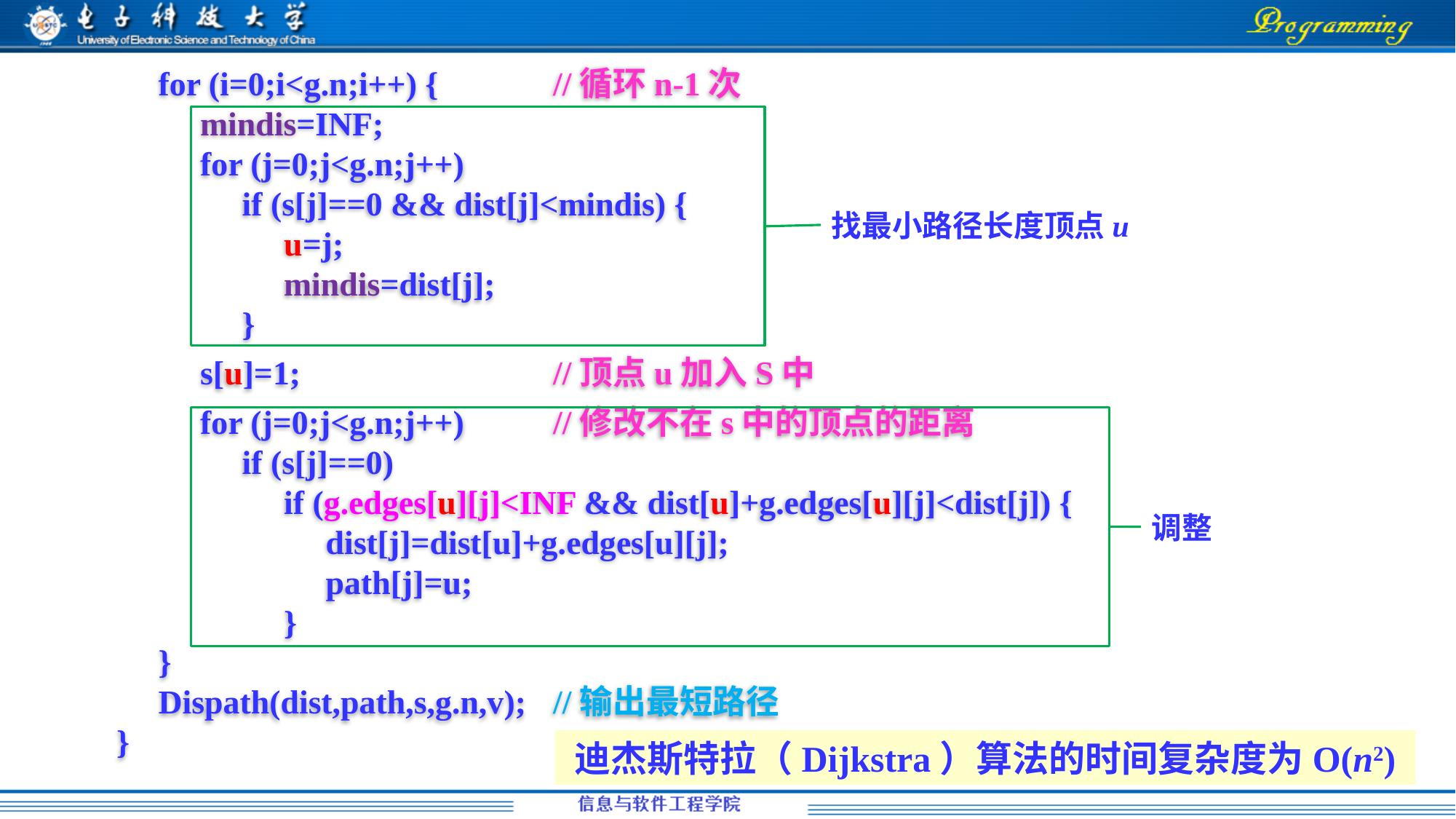

for (i=0;i<g.n;i++) {	 	//循环n-1次
          mindis=INF;
          for (j=0;j<g.n;j++)
               if (s[j]==0 && dist[j]<mindis) {
                    u=j;
                    mindis=dist[j];
               }
          s[u]=1;			//顶点u加入S中
          for (j=0;j<g.n;j++)	//修改不在s中的顶点的距离
               if (s[j]==0)
                    if (g.edges[u][j]<INF && dist[u]+g.edges[u][j]<dist[j]) {
                         dist[j]=dist[u]+g.edges[u][j];
                         path[j]=u;
                    }
     }
     Dispath(dist,path,s,g.n,v);	//输出最短路径
}

找最小路径长度顶点u

调整
迪杰斯特拉（Dijkstra）算法的时间复杂度为O(n2)